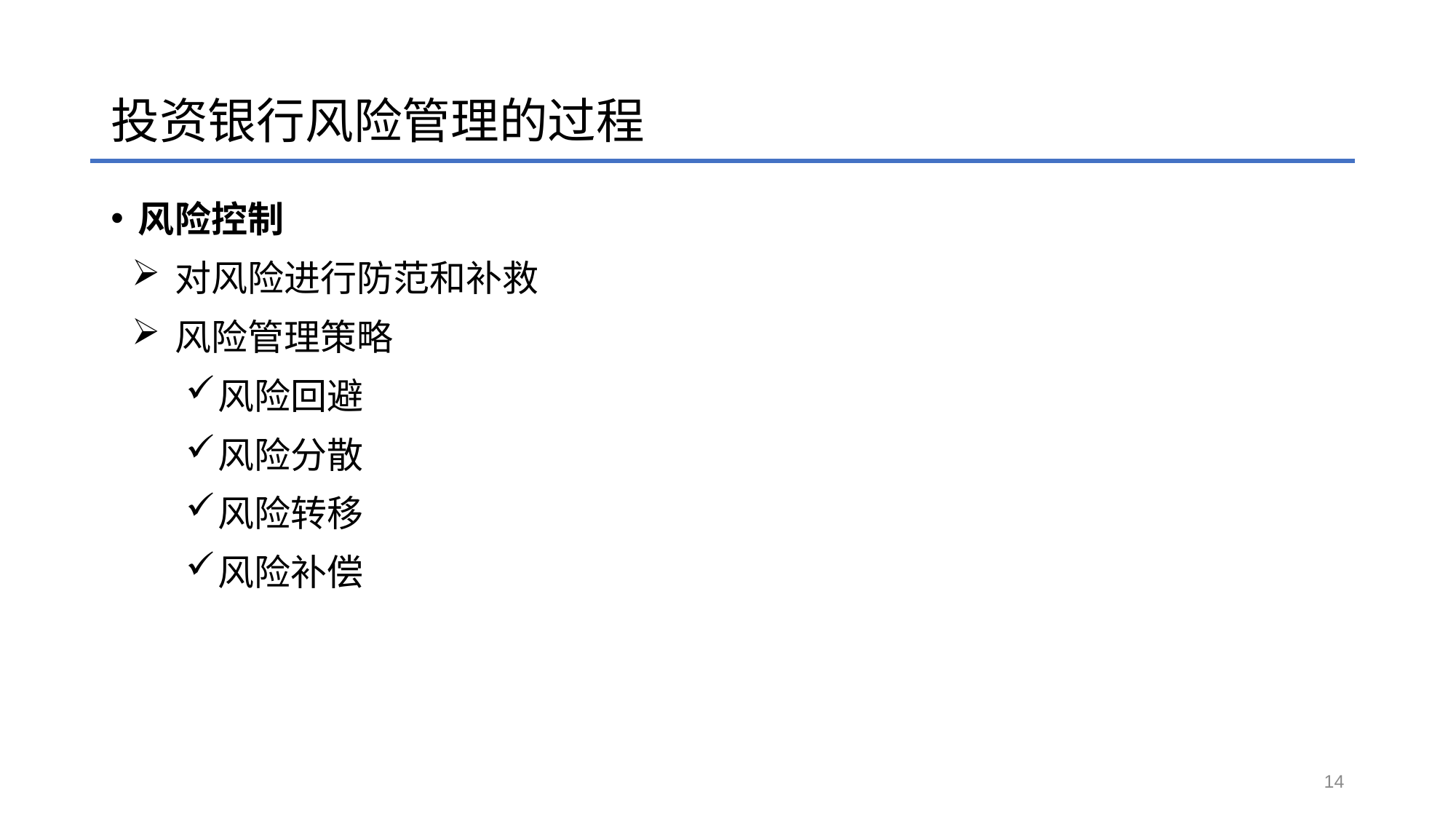

# 投资银行风险管理的过程
风险控制
对风险进行防范和补救
风险管理策略
风险回避
风险分散
风险转移
风险补偿

14